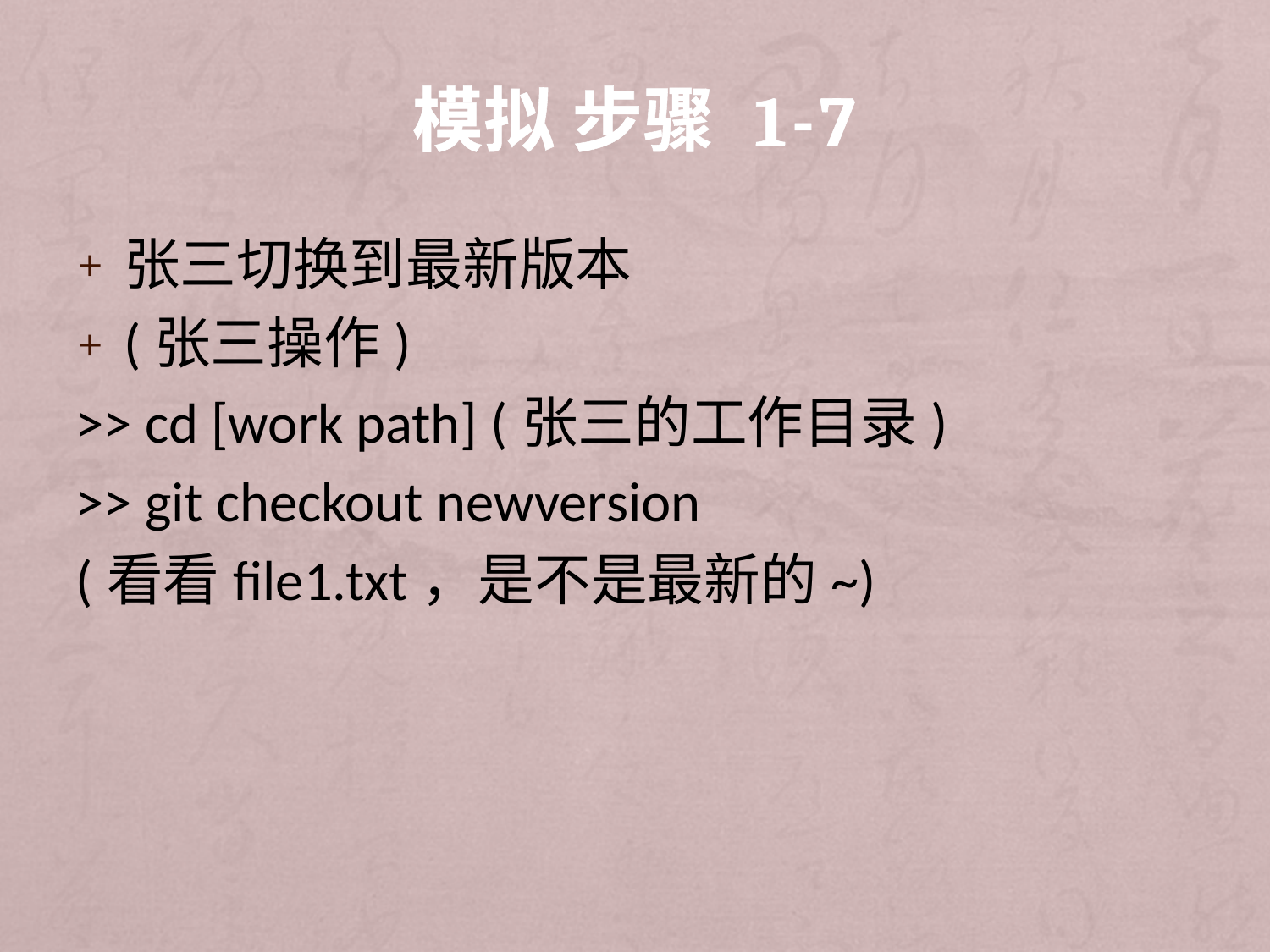

# 模拟 步骤 1-7
张三切换到最新版本
(张三操作)
>> cd [work path] (张三的工作目录)
>> git checkout newversion
(看看file1.txt，是不是最新的~)